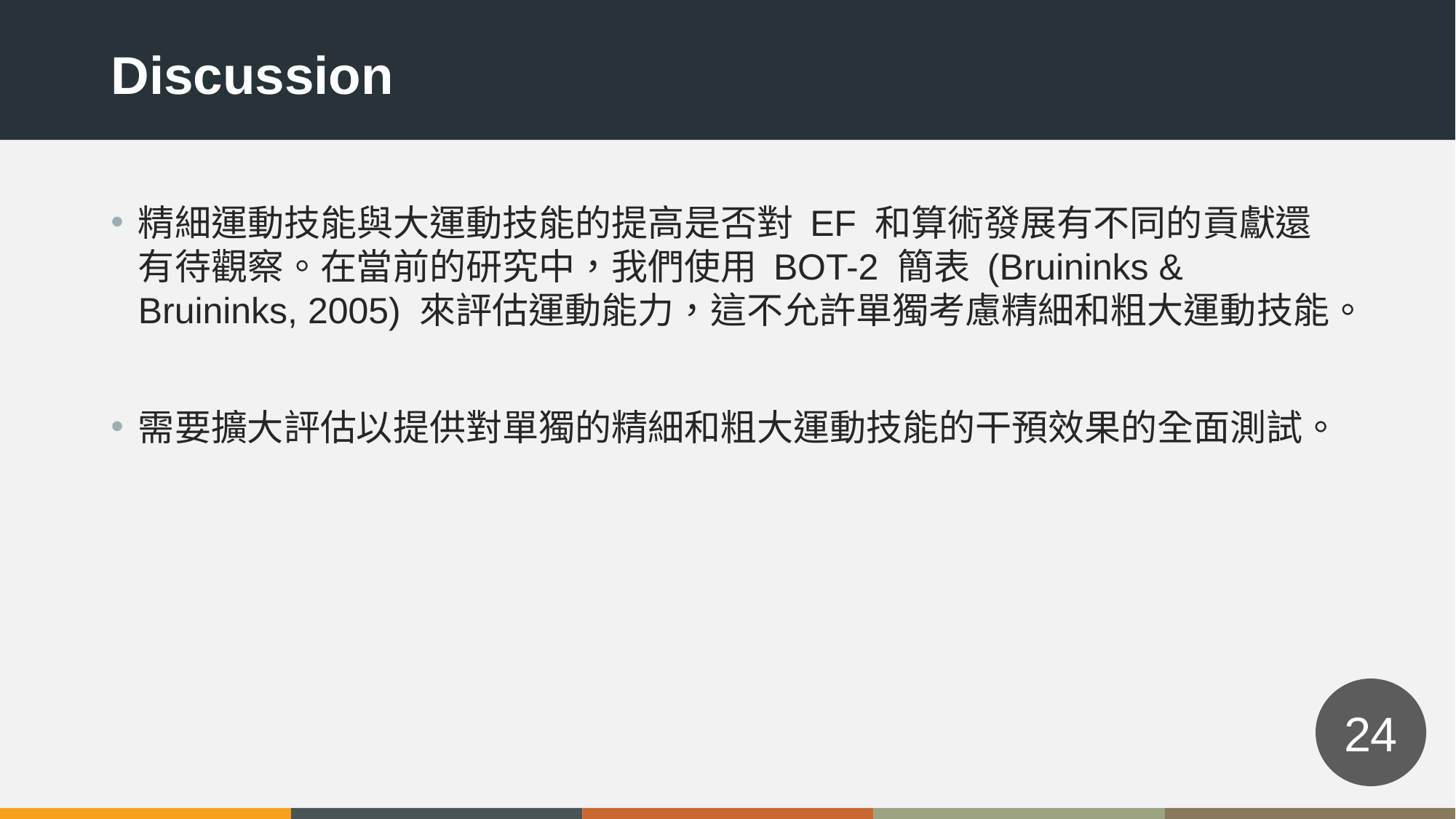

Discussion
精細運動技能與大運動技能的提高是否對 EF 和算術發展有不同的貢獻還有待觀察。在當前的研究中，我們使用 BOT-2 簡表 (Bruininks & Bruininks, 2005) 來評估運動能力，這不允許單獨考慮精細和粗大運動技能。

需要擴大評估以提供對單獨的精細和粗大運動技能的干預效果的全面測試。

24